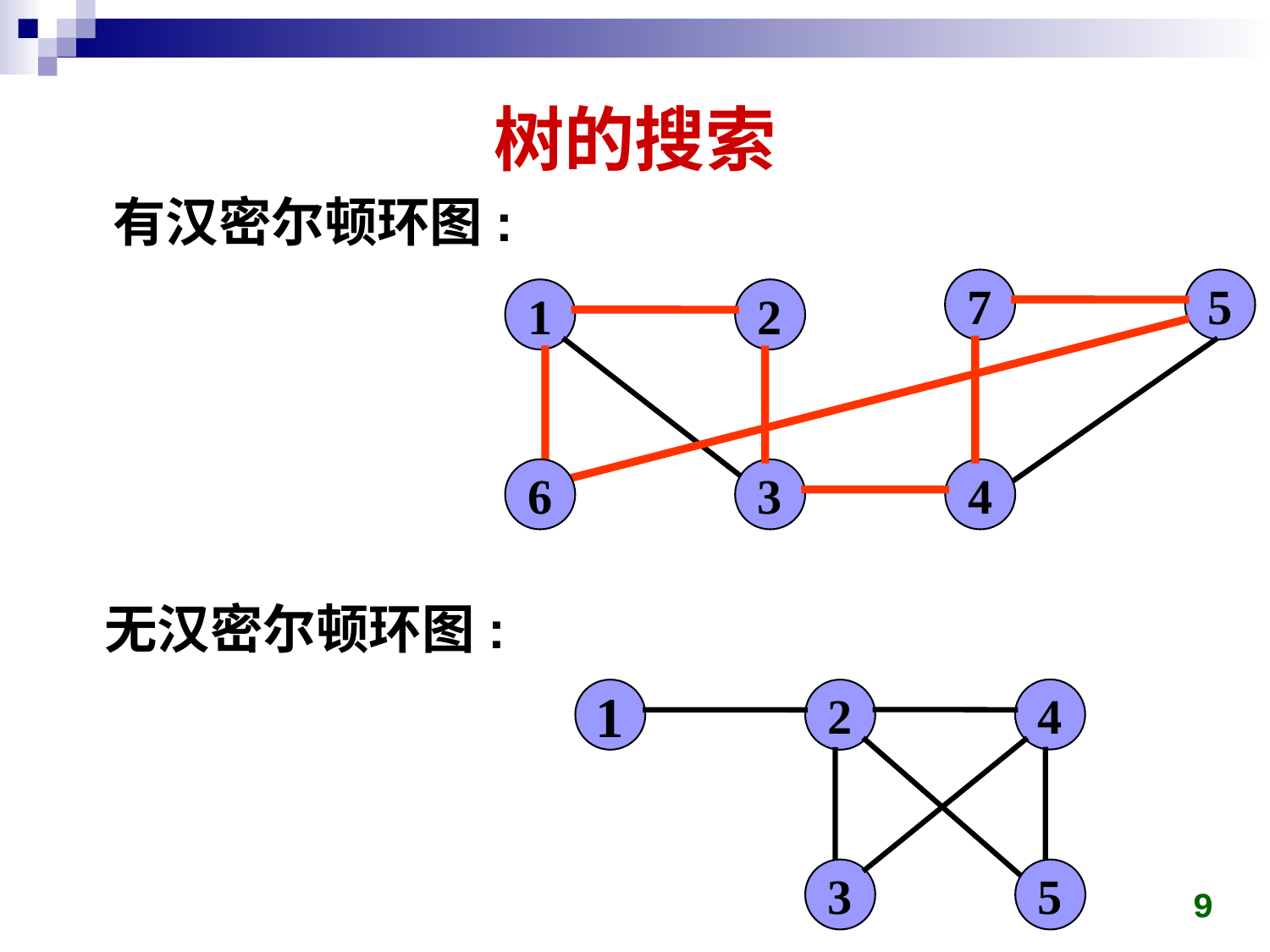

# 树的搜索
有汉密尔顿环图:
7
5
1
2

6
3
4

无汉密尔顿环图:
4
1
2

3
5
9